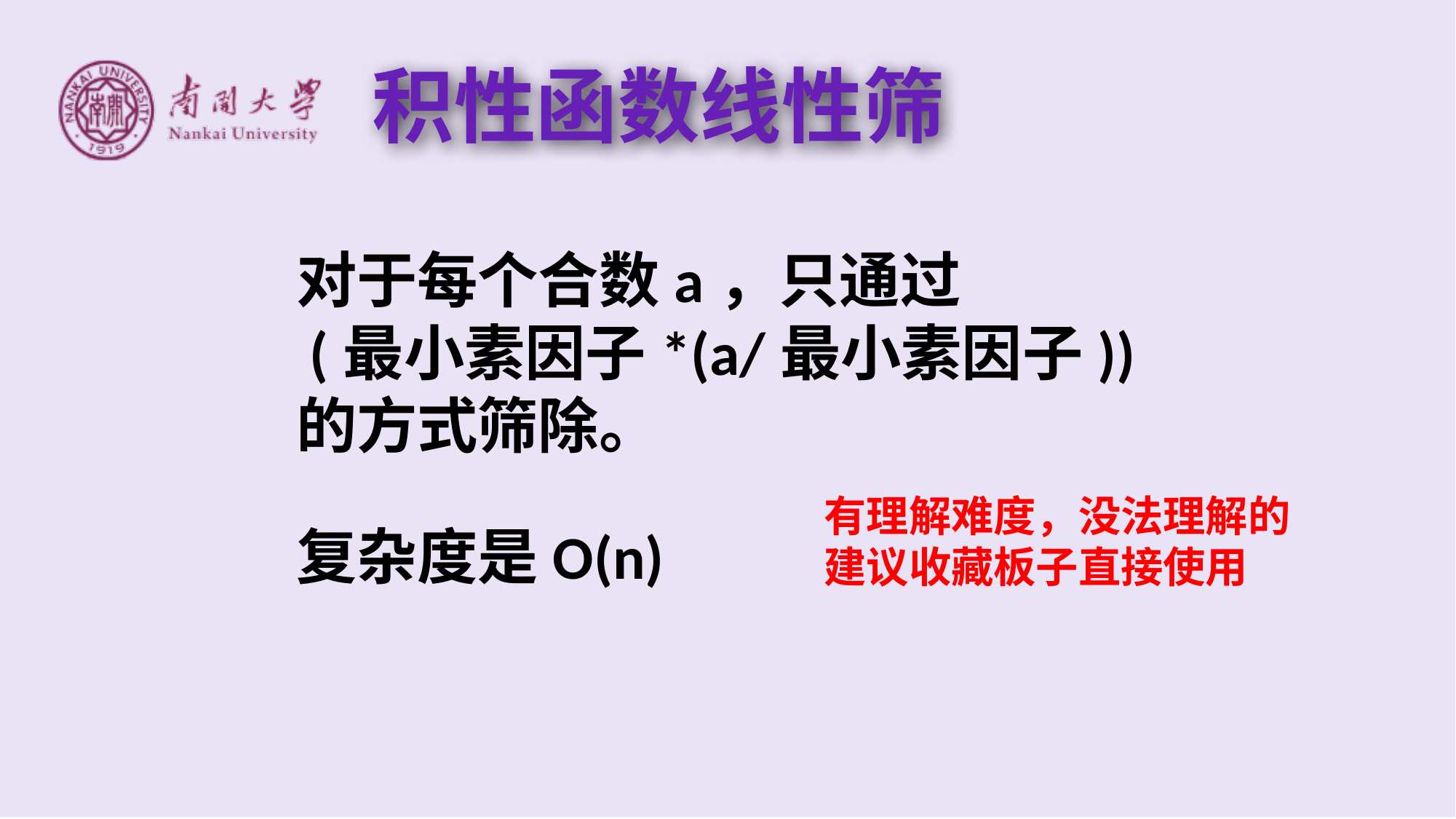

积性函数线性筛
对于每个合数a，只通过
 (最小素因子*(a/最小素因子))
的方式筛除。
有理解难度，没法理解的建议收藏板子直接使用
复杂度是O(n)